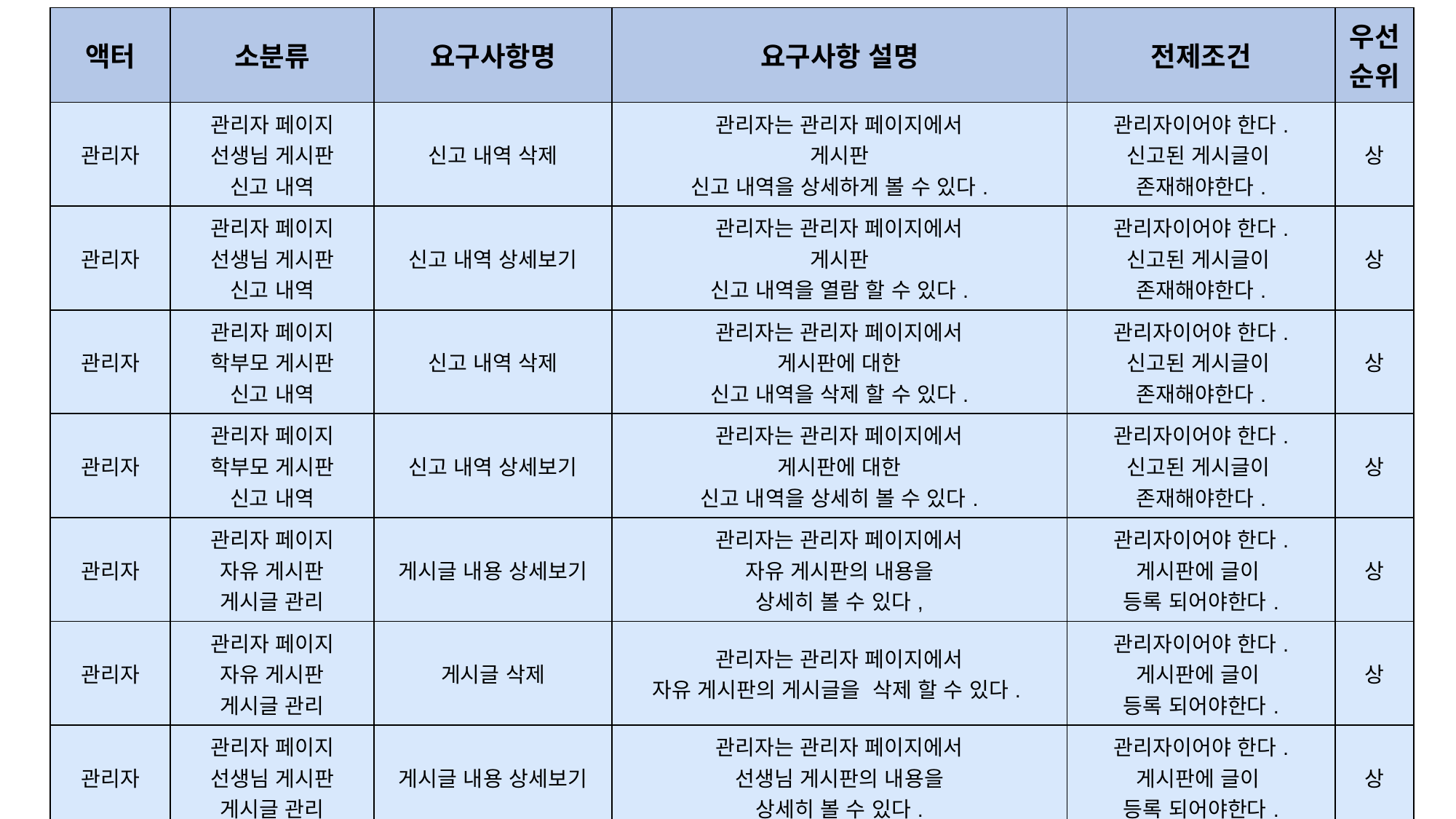

| 액터 | 소분류 | 요구사항명 | 요구사항 설명 | 전제조건 | 우선순위 |
| --- | --- | --- | --- | --- | --- |
| 관리자 | 관리자 페이지 선생님 게시판 신고 내역 | 신고 내역 삭제 | 관리자는 관리자 페이지에서 게시판 신고 내역을 상세하게 볼 수 있다. | 관리자이어야 한다. 신고된 게시글이 존재해야한다. | 상 |
| 관리자 | 관리자 페이지 선생님 게시판 신고 내역 | 신고 내역 상세보기 | 관리자는 관리자 페이지에서 게시판 신고 내역을 열람 할 수 있다. | 관리자이어야 한다. 신고된 게시글이 존재해야한다. | 상 |
| 관리자 | 관리자 페이지 학부모 게시판 신고 내역 | 신고 내역 삭제 | 관리자는 관리자 페이지에서 게시판에 대한 신고 내역을 삭제 할 수 있다. | 관리자이어야 한다. 신고된 게시글이 존재해야한다. | 상 |
| 관리자 | 관리자 페이지 학부모 게시판 신고 내역 | 신고 내역 상세보기 | 관리자는 관리자 페이지에서 게시판에 대한 신고 내역을 상세히 볼 수 있다. | 관리자이어야 한다. 신고된 게시글이 존재해야한다. | 상 |
| 관리자 | 관리자 페이지 자유 게시판 게시글 관리 | 게시글 내용 상세보기 | 관리자는 관리자 페이지에서 자유 게시판의 내용을 상세히 볼 수 있다, | 관리자이어야 한다. 게시판에 글이 등록 되어야한다. | 상 |
| 관리자 | 관리자 페이지 자유 게시판 게시글 관리 | 게시글 삭제 | 관리자는 관리자 페이지에서 자유 게시판의 게시글을 삭제 할 수 있다. | 관리자이어야 한다. 게시판에 글이 등록 되어야한다. | 상 |
| 관리자 | 관리자 페이지 선생님 게시판 게시글 관리 | 게시글 내용 상세보기 | 관리자는 관리자 페이지에서 선생님 게시판의 내용을 상세히 볼 수 있다. | 관리자이어야 한다. 게시판에 글이 등록 되어야한다. | 상 |
| 관리자 | 관리자 페이지 선생님 게시판 게시글 관리 | 게시글 삭제 | 관리자는 관리자 페이지에서 선생님 게시판의 게시글을 삭제 할 수 있다. | 관리자이어야 한다. 게시판에 글이 등록 되어야한다. | 상 |